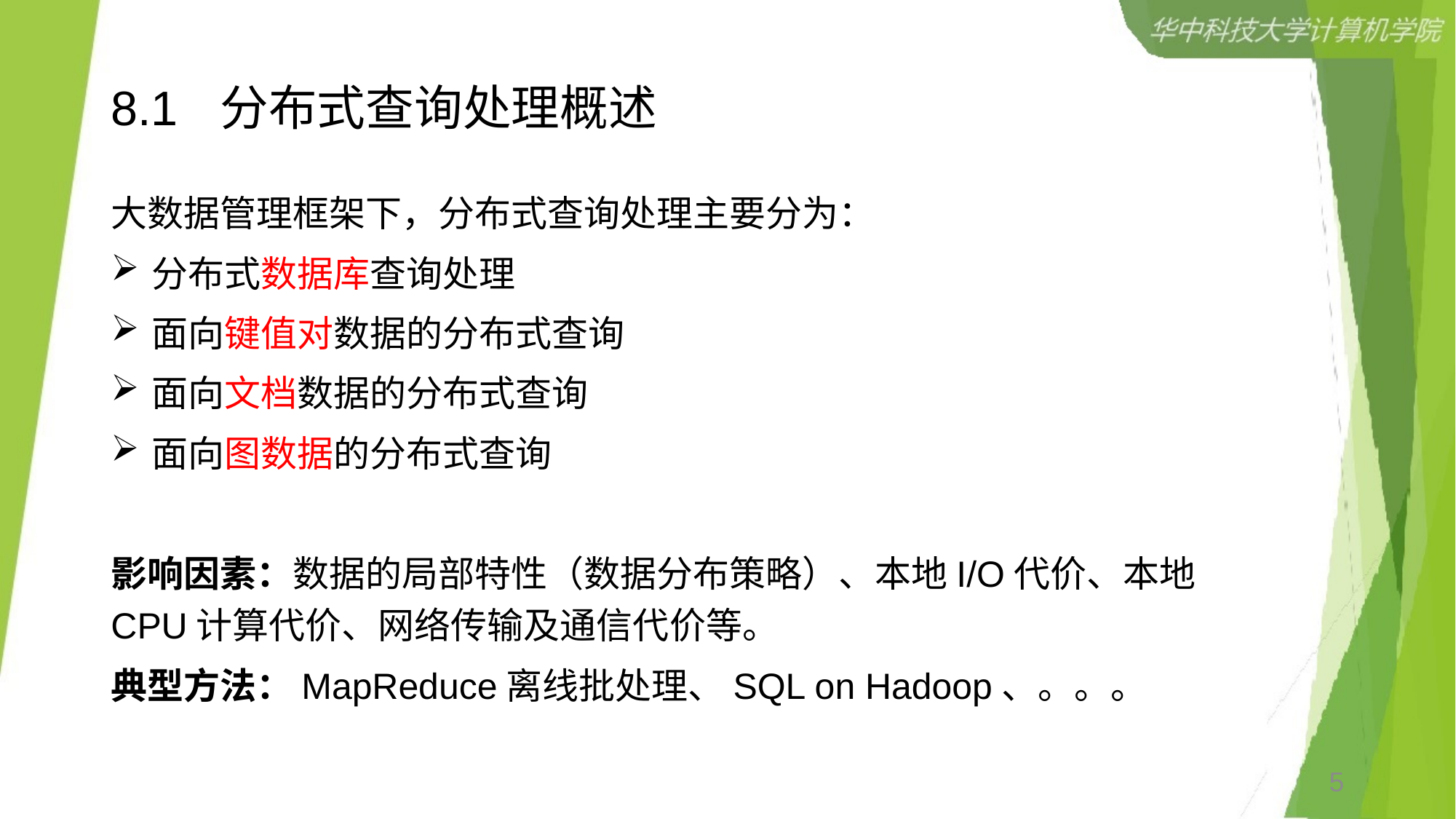

# 8.1	分布式查询处理概述
大数据管理框架下，分布式查询处理主要分为：
分布式数据库查询处理
面向键值对数据的分布式查询
面向文档数据的分布式查询
面向图数据的分布式查询

影响因素：数据的局部特性（数据分布策略）、本地I/O代价、本地CPU计算代价、网络传输及通信代价等。
典型方法：MapReduce离线批处理、SQL on Hadoop、。。。
5